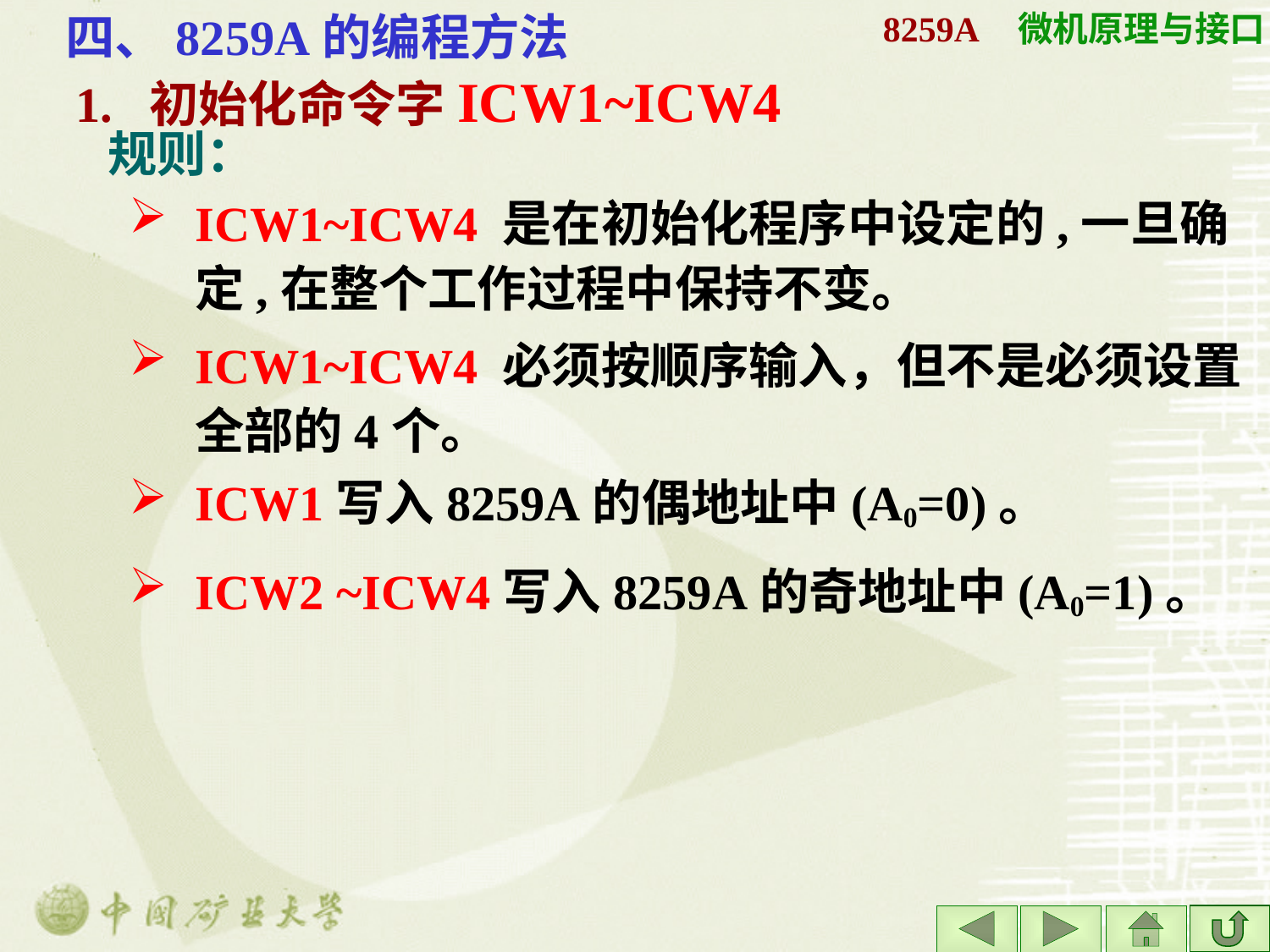

四、8259A的编程方法
# 8259A
1.  初始化命令字ICW1~ICW4
规则：
ICW1~ICW4 是在初始化程序中设定的,一旦确定,在整个工作过程中保持不变。
ICW1~ICW4 必须按顺序输入，但不是必须设置全部的4个。
ICW1写入8259A的偶地址中(A0=0)。
ICW2 ~ICW4写入8259A的奇地址中(A0=1)。